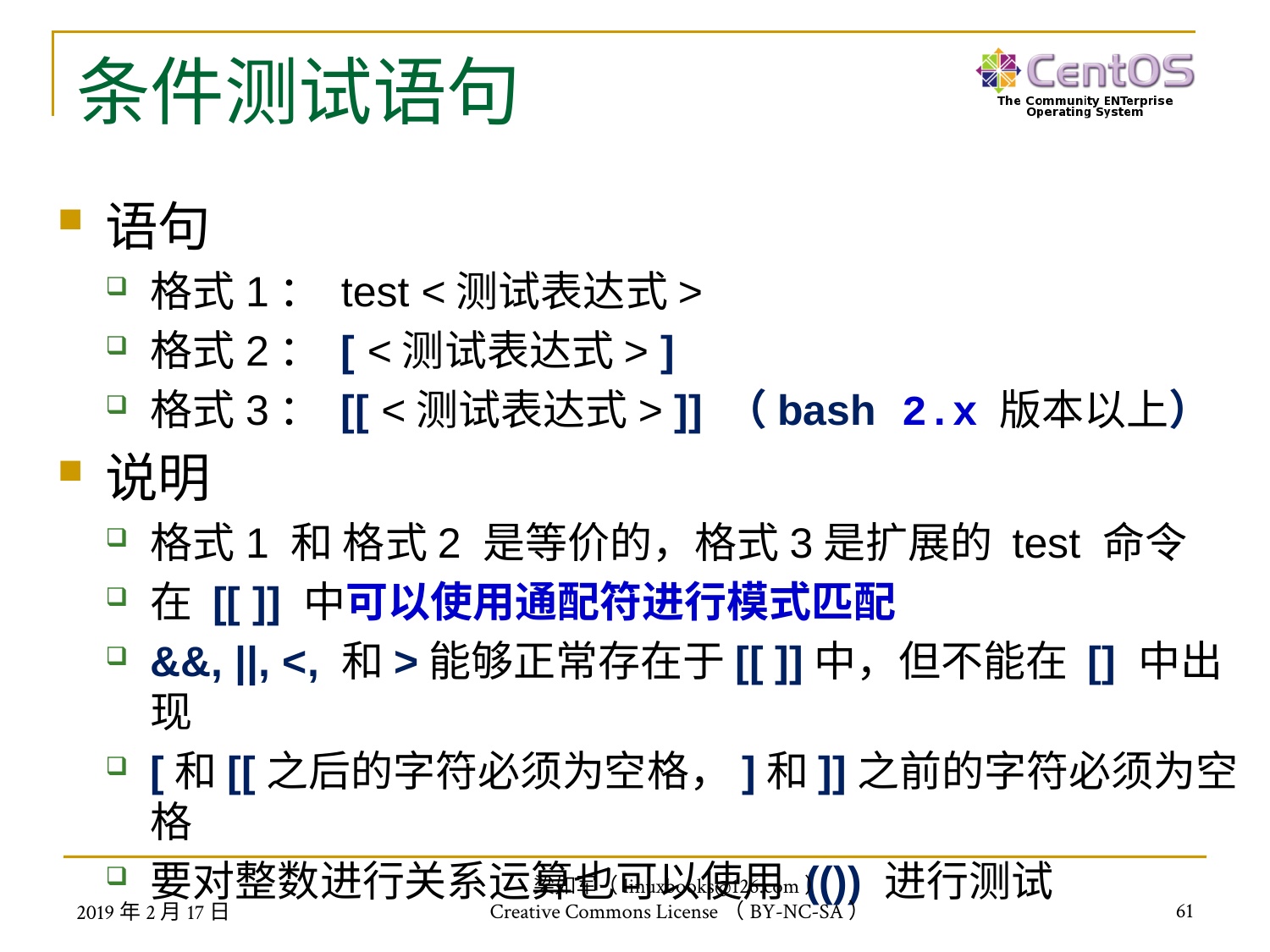

# 条件测试语句
语句
格式1： test <测试表达式>
格式2： [ <测试表达式> ]
格式3： [[ <测试表达式> ]] （bash 2.x 版本以上）
说明
格式1 和 格式2 是等价的，格式3是扩展的 test 命令
在 [[ ]] 中可以使用通配符进行模式匹配
&&, ||, <, 和>能够正常存在于[[ ]]中，但不能在 [] 中出现
[和[[之后的字符必须为空格，]和]]之前的字符必须为空格
要对整数进行关系运算也可以使用 (()) 进行测试
梁如军（linuxbooks@126.com）
Creative Commons License（BY-NC-SA）
2019年2月17日
61